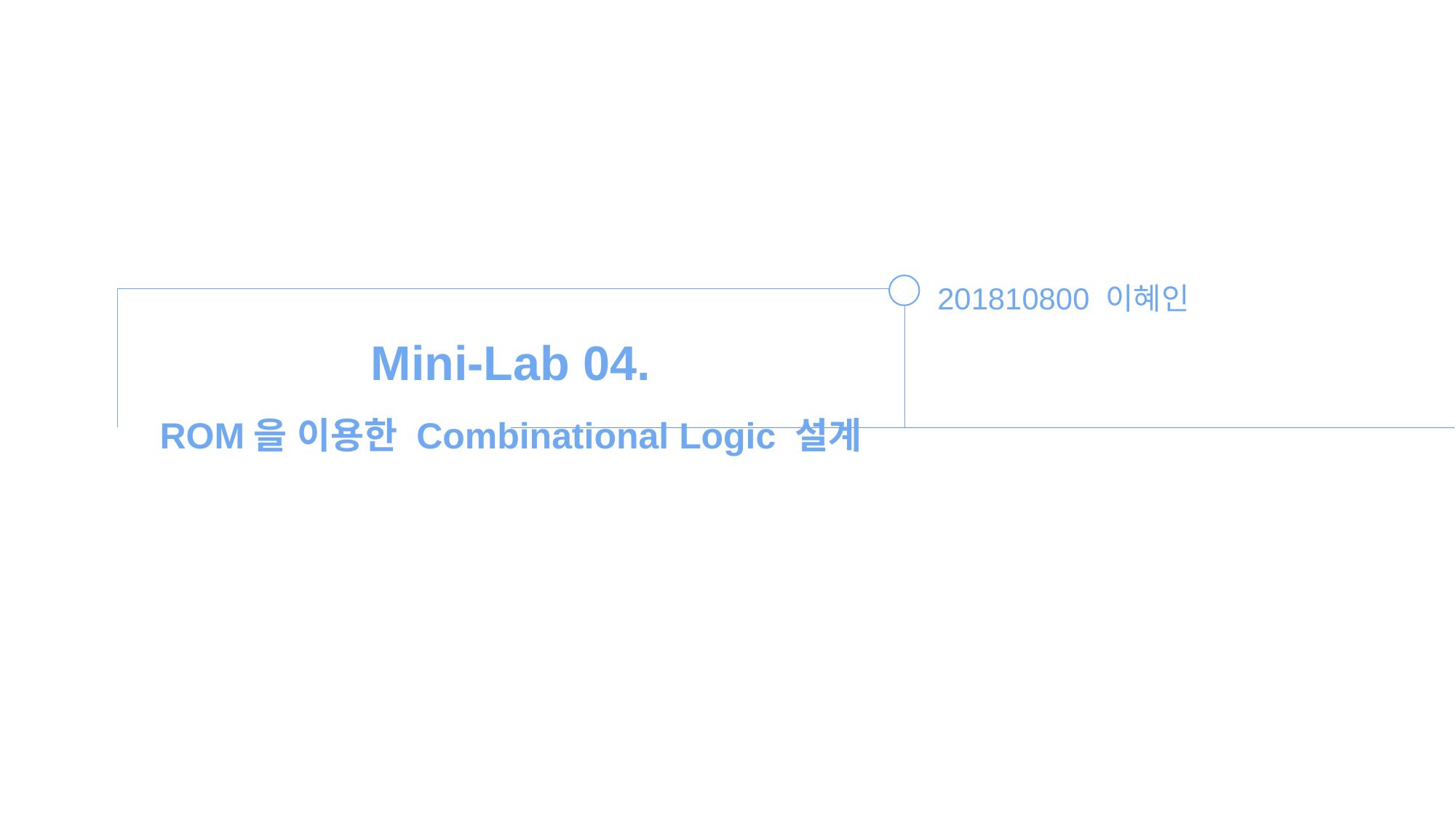

201810800 이혜인

Mini-Lab 04.
ROM을 이용한 Combinational Logic 설계